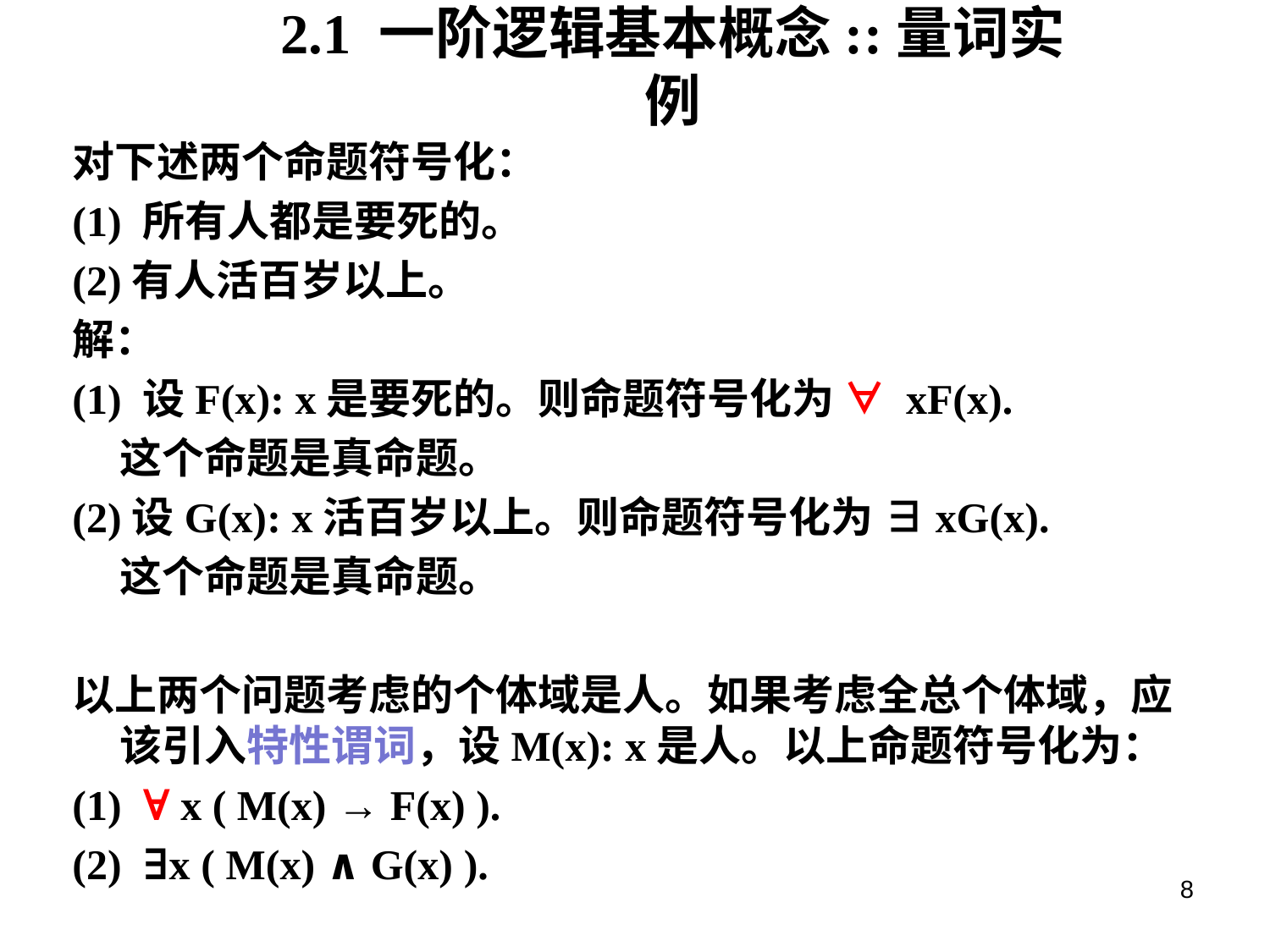

# 2.1 一阶逻辑基本概念::量词实例
对下述两个命题符号化：
(1) 所有人都是要死的。
(2)有人活百岁以上。
解：
(1) 设F(x): x是要死的。则命题符号化为 ∀ xF(x).
	这个命题是真命题。
(2)设G(x): x活百岁以上。则命题符号化为 ∃xG(x).
	这个命题是真命题。

以上两个问题考虑的个体域是人。如果考虑全总个体域，应该引入特性谓词，设M(x): x是人。以上命题符号化为：
(1)  ∀ x ( M(x) → F(x) ).
(2)  ∃x ( M(x) ∧ G(x) ).
8